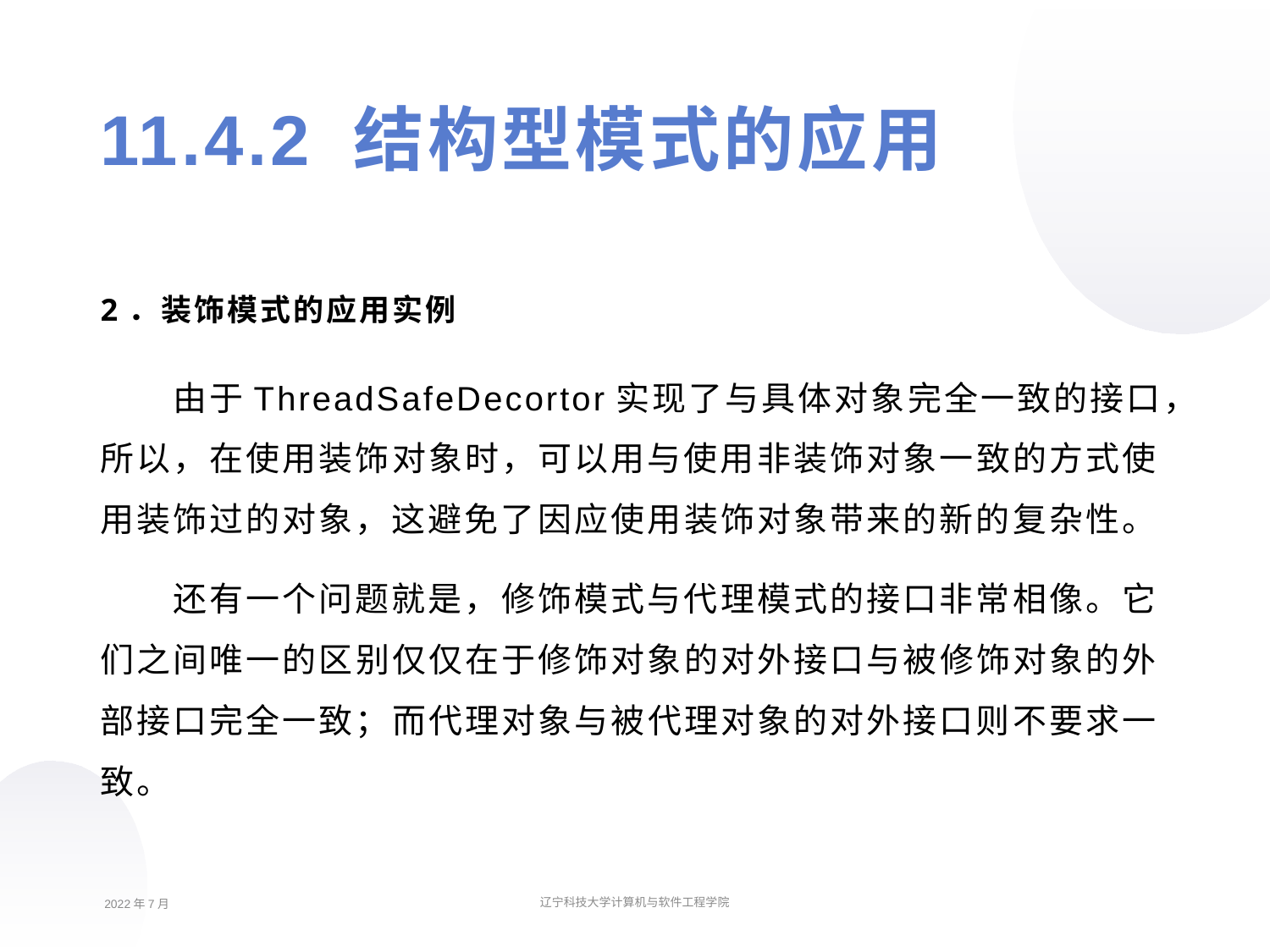

11.4.2 结构型模式的应用
2．装饰模式的应用实例
由于ThreadSafeDecortor实现了与具体对象完全一致的接口，所以，在使用装饰对象时，可以用与使用非装饰对象一致的方式使用装饰过的对象，这避免了因应使用装饰对象带来的新的复杂性。
还有一个问题就是，修饰模式与代理模式的接口非常相像。它们之间唯一的区别仅仅在于修饰对象的对外接口与被修饰对象的外部接口完全一致；而代理对象与被代理对象的对外接口则不要求一致。

2022年7月
辽宁科技大学计算机与软件工程学院
93